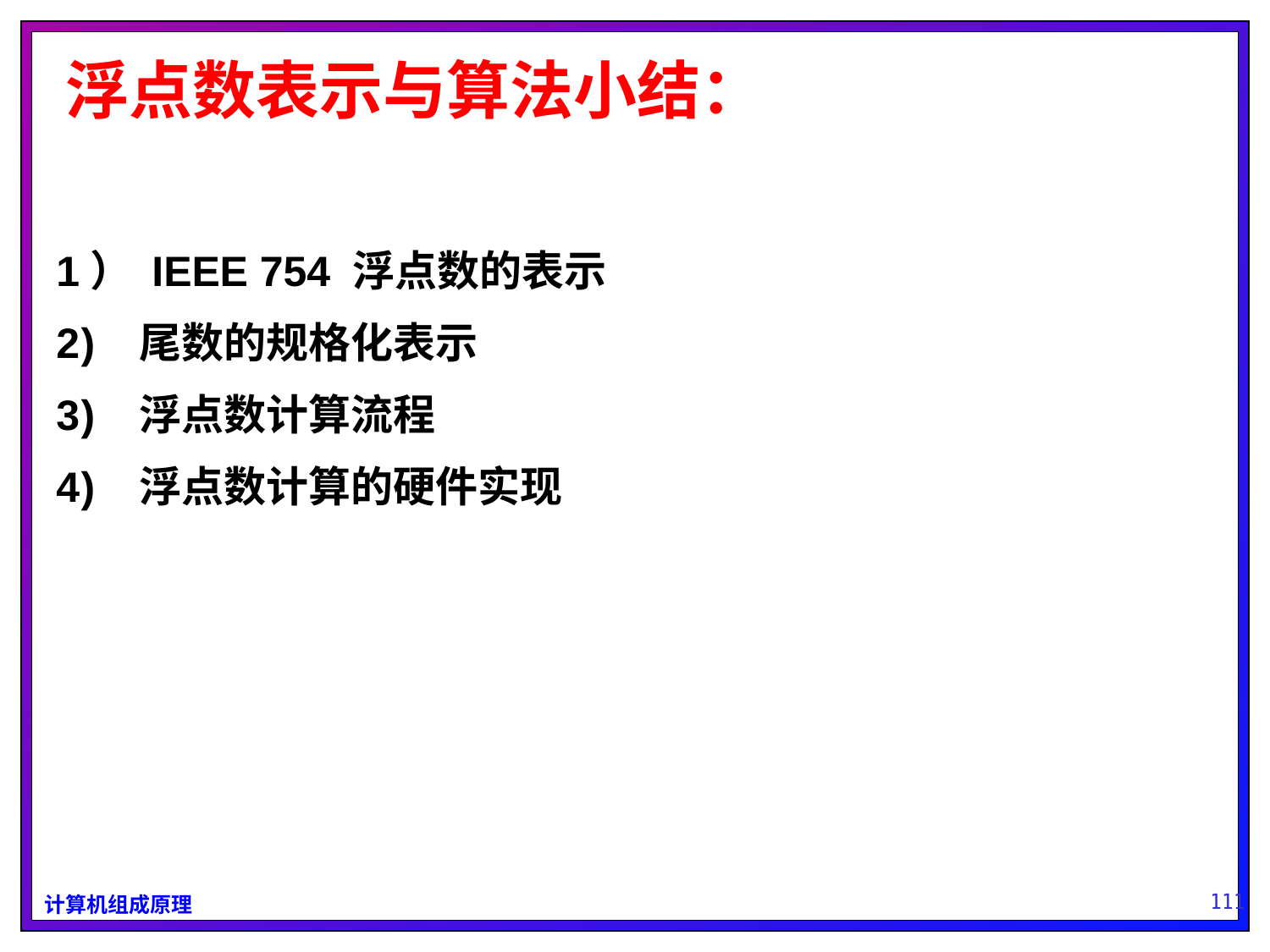

浮点数表示与算法小结：
1） IEEE 754 浮点数的表示
 尾数的规格化表示
 浮点数计算流程
 浮点数计算的硬件实现